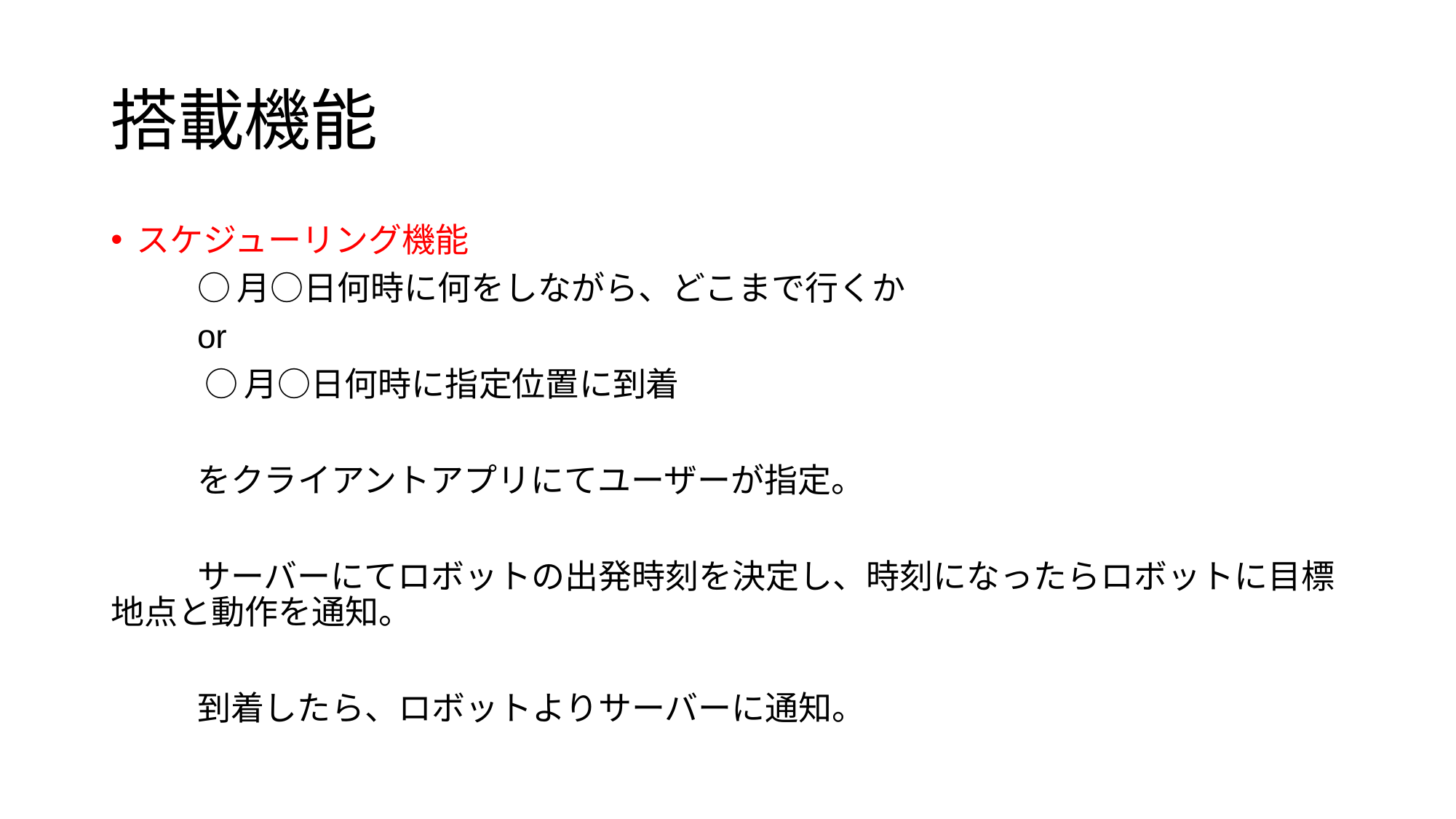

# 搭載機能
スケジューリング機能
	○月○日何時に何をしながら、どこまで行くか
	or
	 ○月○日何時に指定位置に到着

	をクライアントアプリにてユーザーが指定。

	サーバーにてロボットの出発時刻を決定し、時刻になったらロボットに目標地点と動作を通知。

	到着したら、ロボットよりサーバーに通知。